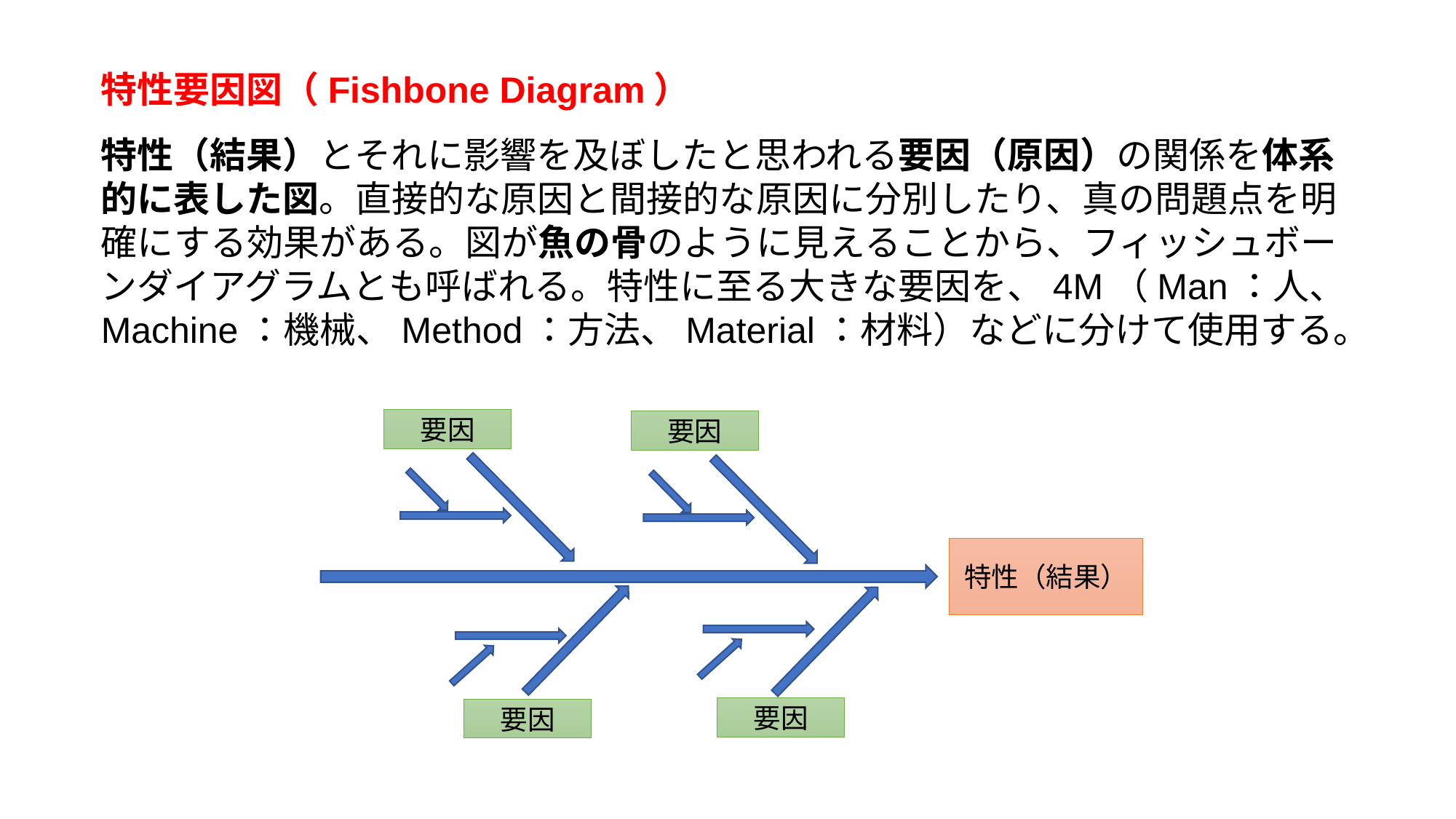

特性要因図（Fishbone Diagram）

特性（結果）とそれに影響を及ぼしたと思われる要因（原因）の関係を体系的に表した図。直接的な原因と間接的な原因に分別したり、真の問題点を明確にする効果がある。図が魚の骨のように見えることから、フィッシュボーンダイアグラムとも呼ばれる。特性に至る大きな要因を、4M（Man：人、Machine：機械、Method：方法、Material：材料）などに分けて使用する。
要因
要因

特性（結果）

要因
要因